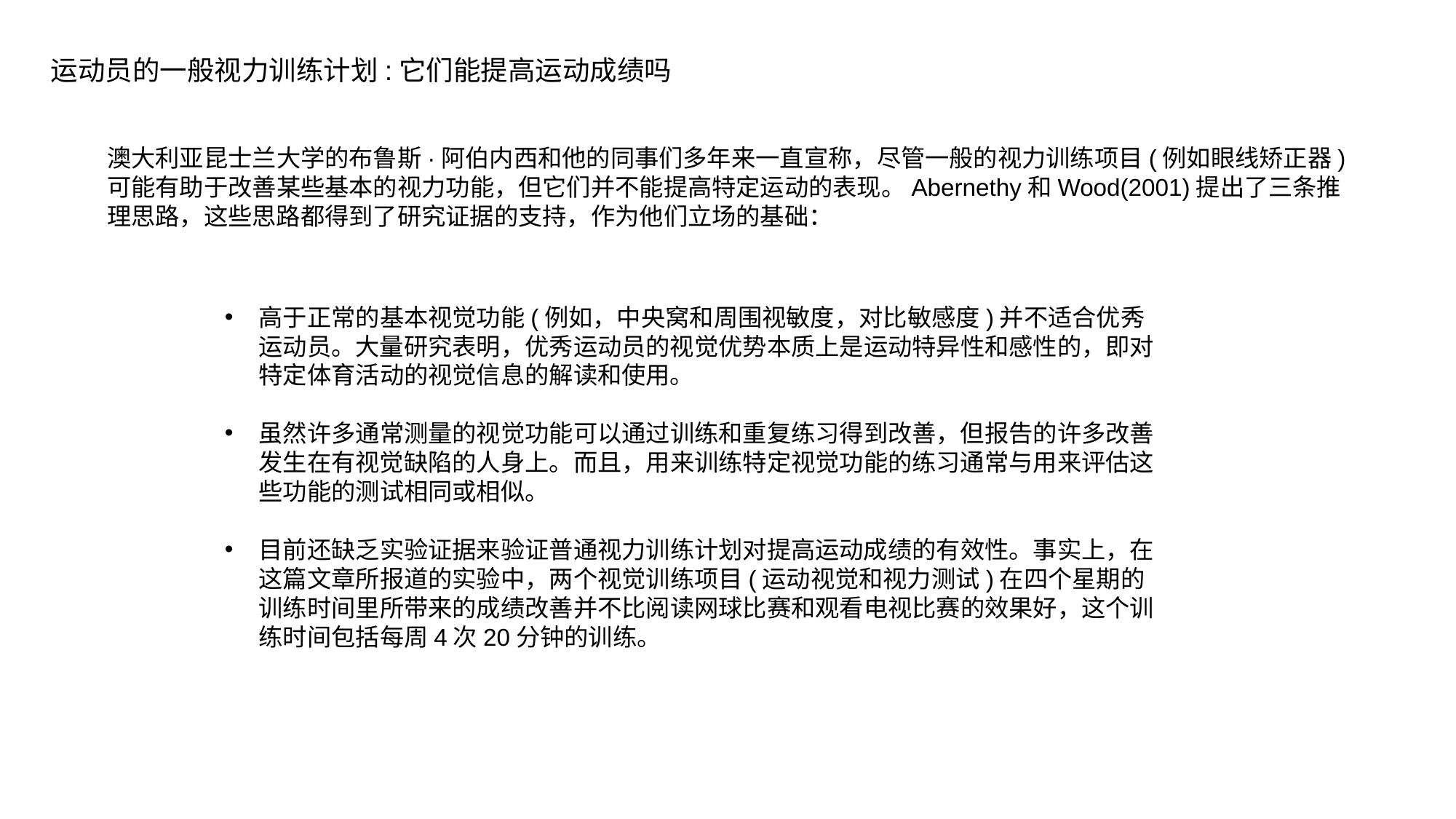

运动员的一般视力训练计划:它们能提高运动成绩吗
澳大利亚昆士兰大学的布鲁斯·阿伯内西和他的同事们多年来一直宣称，尽管一般的视力训练项目(例如眼线矫正器)可能有助于改善某些基本的视力功能，但它们并不能提高特定运动的表现。Abernethy和Wood(2001)提出了三条推理思路，这些思路都得到了研究证据的支持，作为他们立场的基础：
高于正常的基本视觉功能(例如，中央窝和周围视敏度，对比敏感度)并不适合优秀运动员。大量研究表明，优秀运动员的视觉优势本质上是运动特异性和感性的，即对特定体育活动的视觉信息的解读和使用。

虽然许多通常测量的视觉功能可以通过训练和重复练习得到改善，但报告的许多改善发生在有视觉缺陷的人身上。而且，用来训练特定视觉功能的练习通常与用来评估这些功能的测试相同或相似。

目前还缺乏实验证据来验证普通视力训练计划对提高运动成绩的有效性。事实上，在这篇文章所报道的实验中，两个视觉训练项目(运动视觉和视力测试)在四个星期的训练时间里所带来的成绩改善并不比阅读网球比赛和观看电视比赛的效果好，这个训练时间包括每周4次20分钟的训练。